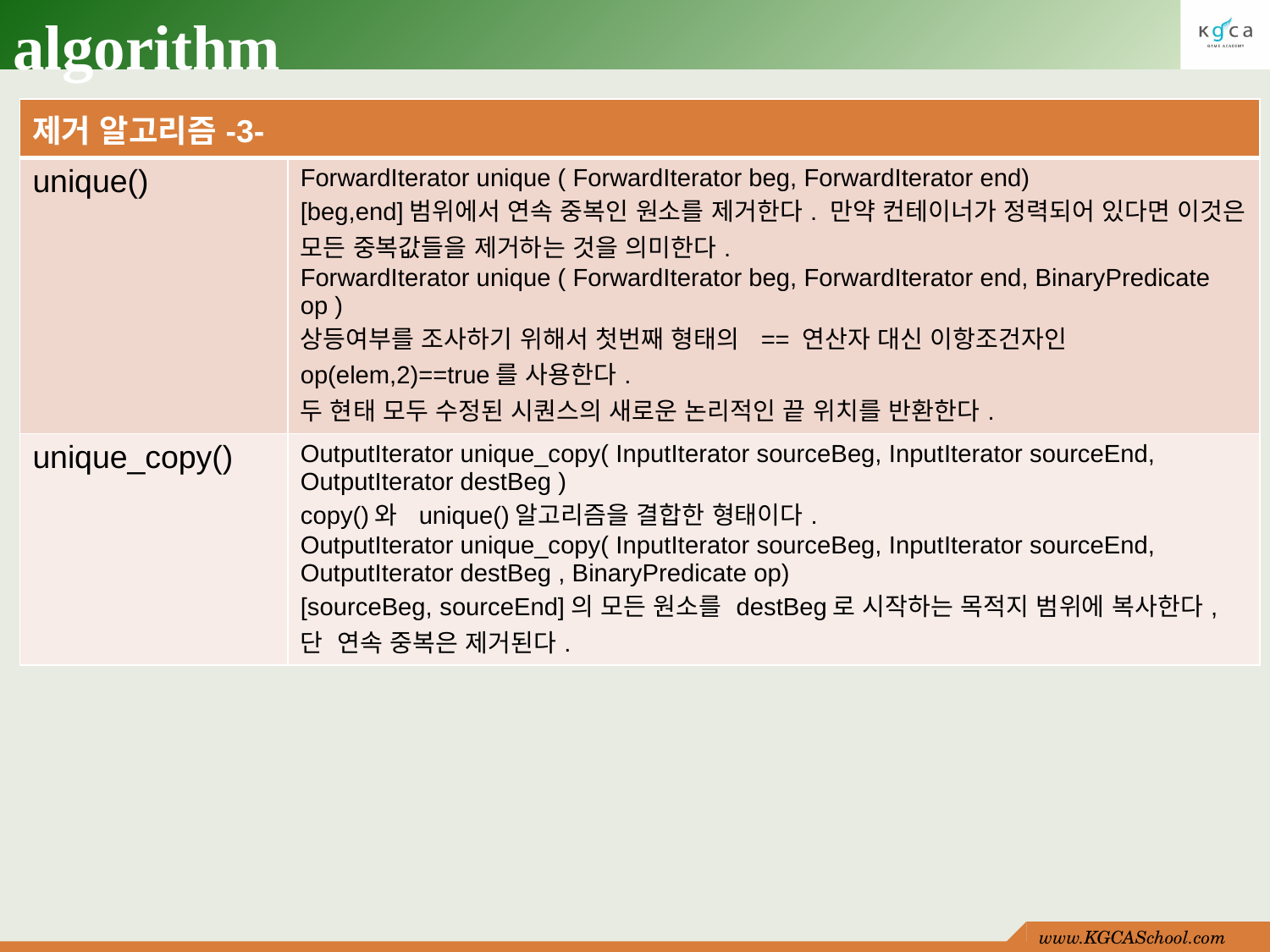

# algorithm
| 제거 알고리즘-3- |  |
| --- | --- |
| unique() | ForwardIterator unique ( ForwardIterator beg, ForwardIterator end) [beg,end]범위에서 연속 중복인 원소를 제거한다. 만약 컨테이너가 정력되어 있다면 이것은 모든 중복값들을 제거하는 것을 의미한다. ForwardIterator unique ( ForwardIterator beg, ForwardIterator end, BinaryPredicate op ) 상등여부를 조사하기 위해서 첫번째 형태의 == 연산자 대신 이항조건자인 op(elem,2)==true를 사용한다. 두 현태 모두 수정된 시퀀스의 새로운 논리적인 끝 위치를 반환한다. |
| unique\_copy() | OutputIterator unique\_copy( InputIterator sourceBeg, InputIterator sourceEnd, OutputIterator destBeg ) copy()와 unique()알고리즘을 결합한 형태이다. OutputIterator unique\_copy( InputIterator sourceBeg, InputIterator sourceEnd, OutputIterator destBeg , BinaryPredicate op) [sourceBeg, sourceEnd]의 모든 원소를 destBeg로 시작하는 목적지 범위에 복사한다, 단 연속 중복은 제거된다. |